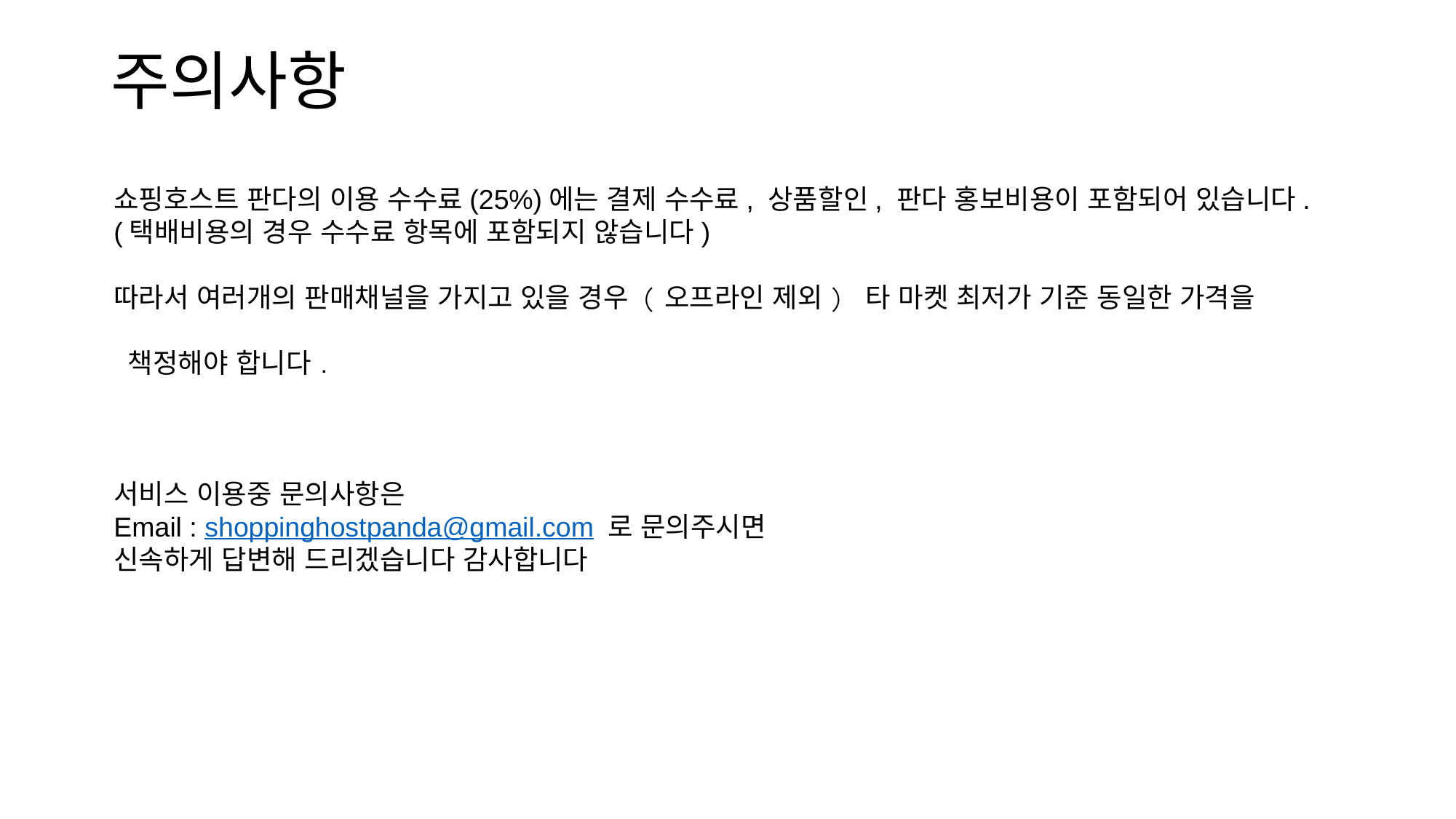

# 주의사항
쇼핑호스트 판다의 이용 수수료(25%)에는 결제 수수료, 상품할인, 판다 홍보비용이 포함되어 있습니다.
(택배비용의 경우 수수료 항목에 포함되지 않습니다)

따라서 여러개의 판매채널을 가지고 있을 경우 (오프라인 제외) 타 마켓 최저가 기준 동일한 가격을

 책정해야 합니다.

서비스 이용중 문의사항은
Email : shoppinghostpanda@gmail.com 로 문의주시면
신속하게 답변해 드리겠습니다 감사합니다